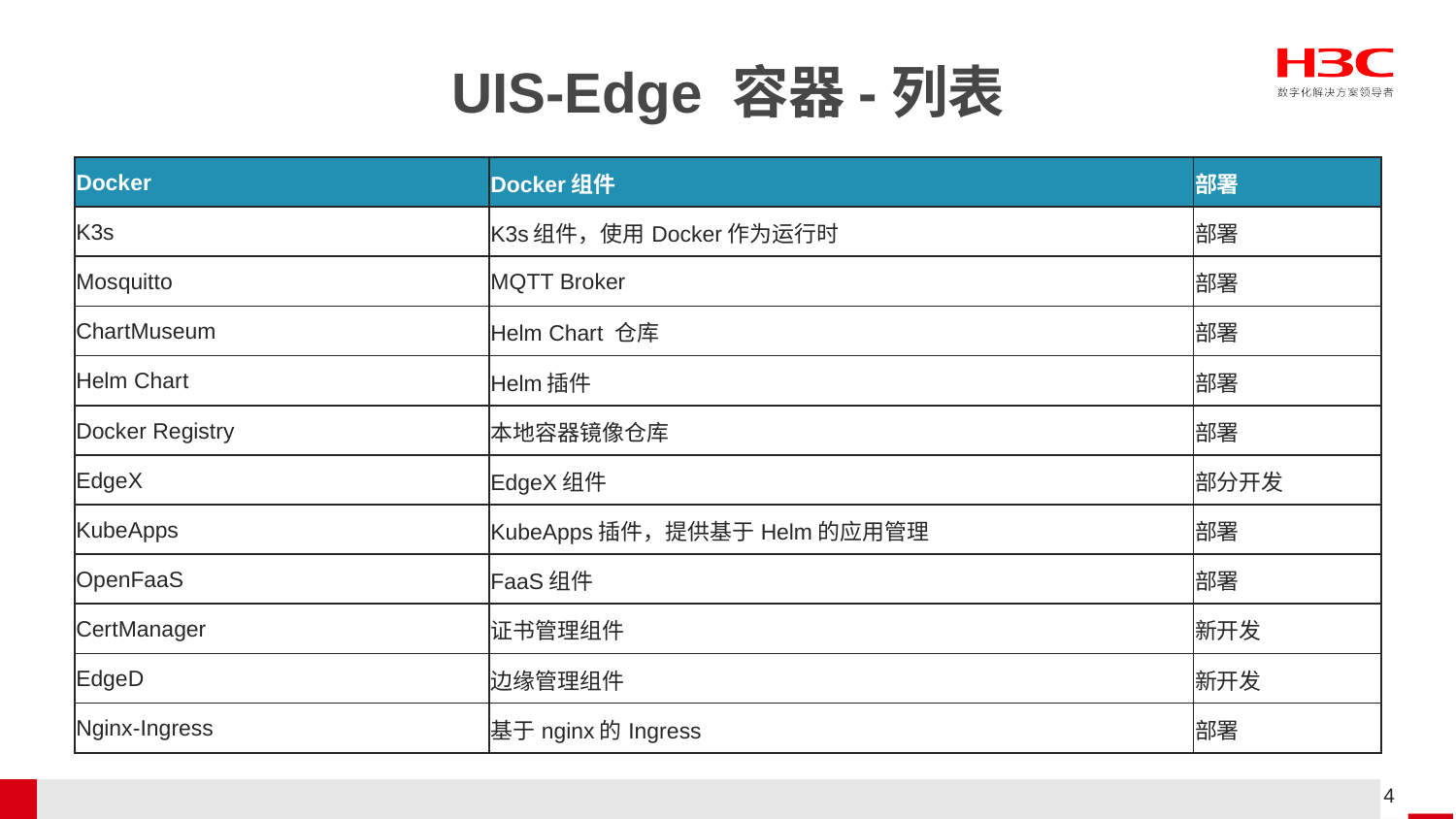

# UIS-Edge 容器-列表
| Docker | Docker组件 | 部署 |
| --- | --- | --- |
| K3s | K3s组件，使用Docker作为运行时 | 部署 |
| Mosquitto | MQTT Broker | 部署 |
| ChartMuseum | Helm Chart 仓库 | 部署 |
| Helm Chart | Helm插件 | 部署 |
| Docker Registry | 本地容器镜像仓库 | 部署 |
| EdgeX | EdgeX组件 | 部分开发 |
| KubeApps | KubeApps插件，提供基于Helm的应用管理 | 部署 |
| OpenFaaS | FaaS组件 | 部署 |
| CertManager | 证书管理组件 | 新开发 |
| EdgeD | 边缘管理组件 | 新开发 |
| Nginx-Ingress | 基于nginx的Ingress | 部署 |